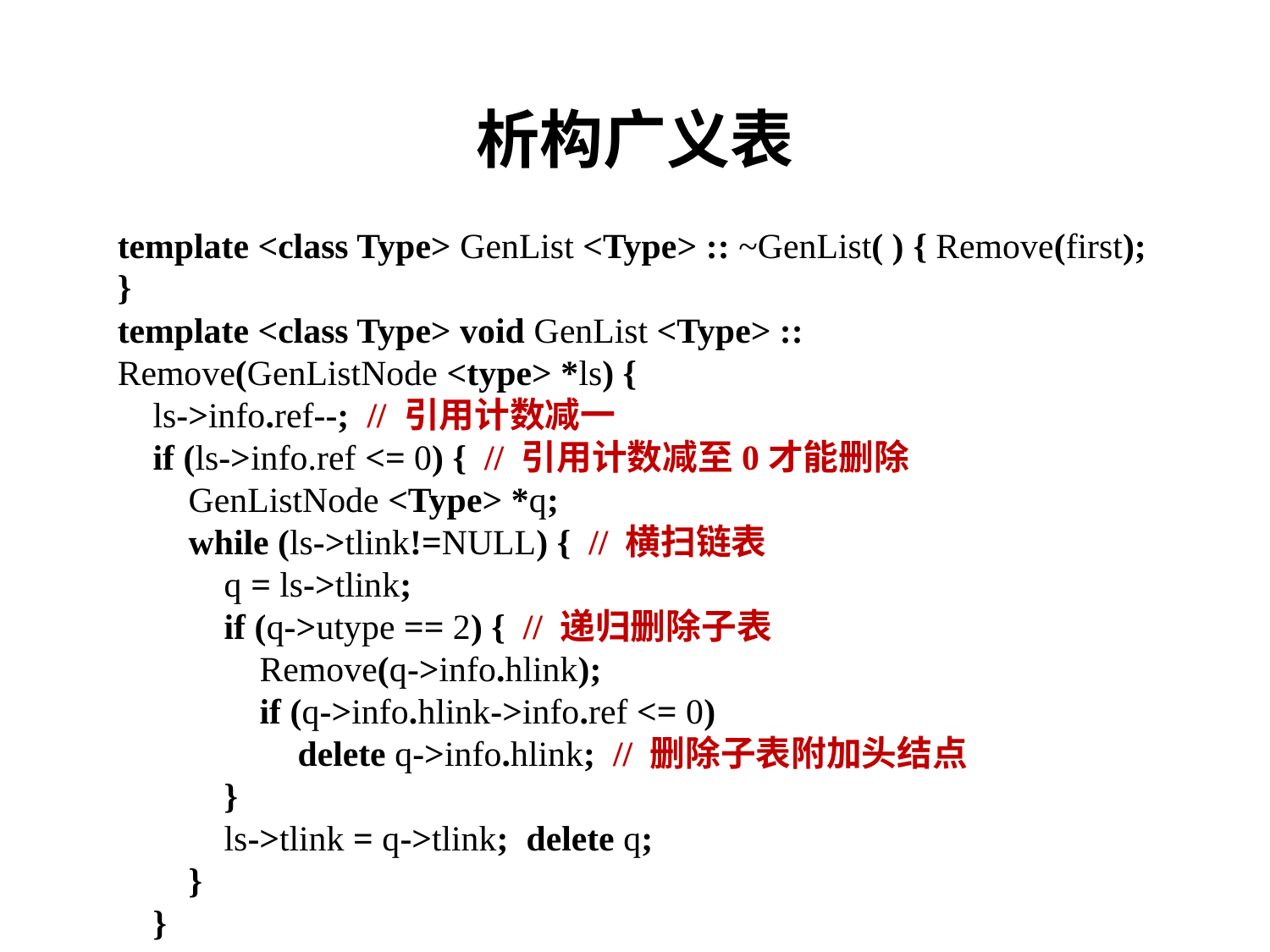

# 析构广义表
template <class Type> GenList <Type> :: ~GenList( ) { Remove(first); }
template <class Type> void GenList <Type> ::
Remove(GenListNode <type> *ls) {
    ls->info.ref--;  // 引用计数减一
    if (ls->info.ref <= 0) {  // 引用计数减至0才能删除
        GenListNode <Type> *q;
        while (ls->tlink!=NULL) {  // 横扫链表
            q = ls->tlink;
            if (q->utype == 2) {  // 递归删除子表
                Remove(q->info.hlink);
                if (q->info.hlink->info.ref <= 0)
	      delete q->info.hlink;  // 删除子表附加头结点
            }
            ls->tlink = q->tlink;  delete q;
        }
    }
}